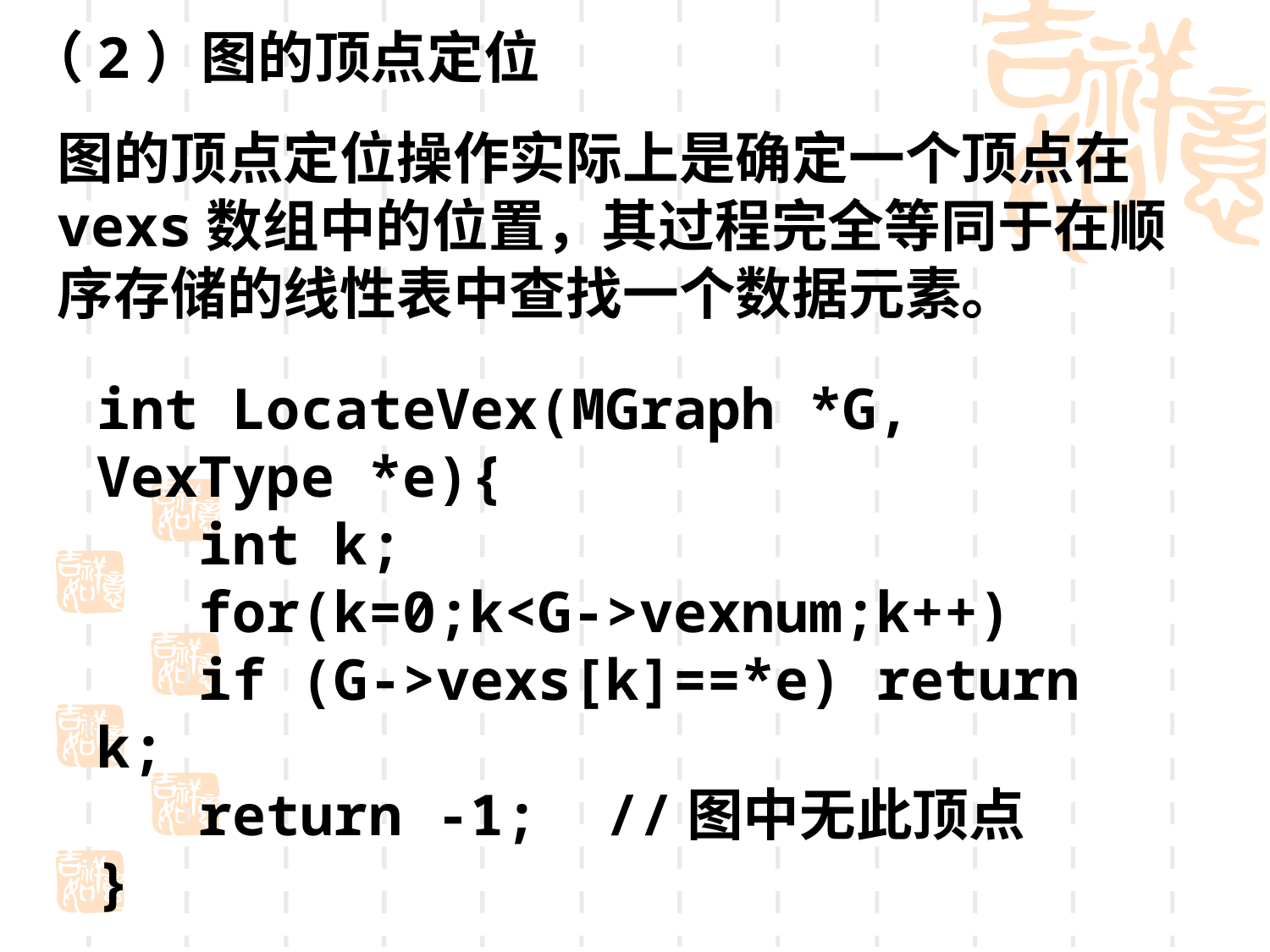

（2）图的顶点定位
图的顶点定位操作实际上是确定一个顶点在vexs数组中的位置，其过程完全等同于在顺序存储的线性表中查找一个数据元素。
int LocateVex(MGraph *G, VexType *e){
   int k;
   for(k=0;k<G->vexnum;k++)
   if (G->vexs[k]==*e) return k;
   return -1;  //图中无此顶点
}